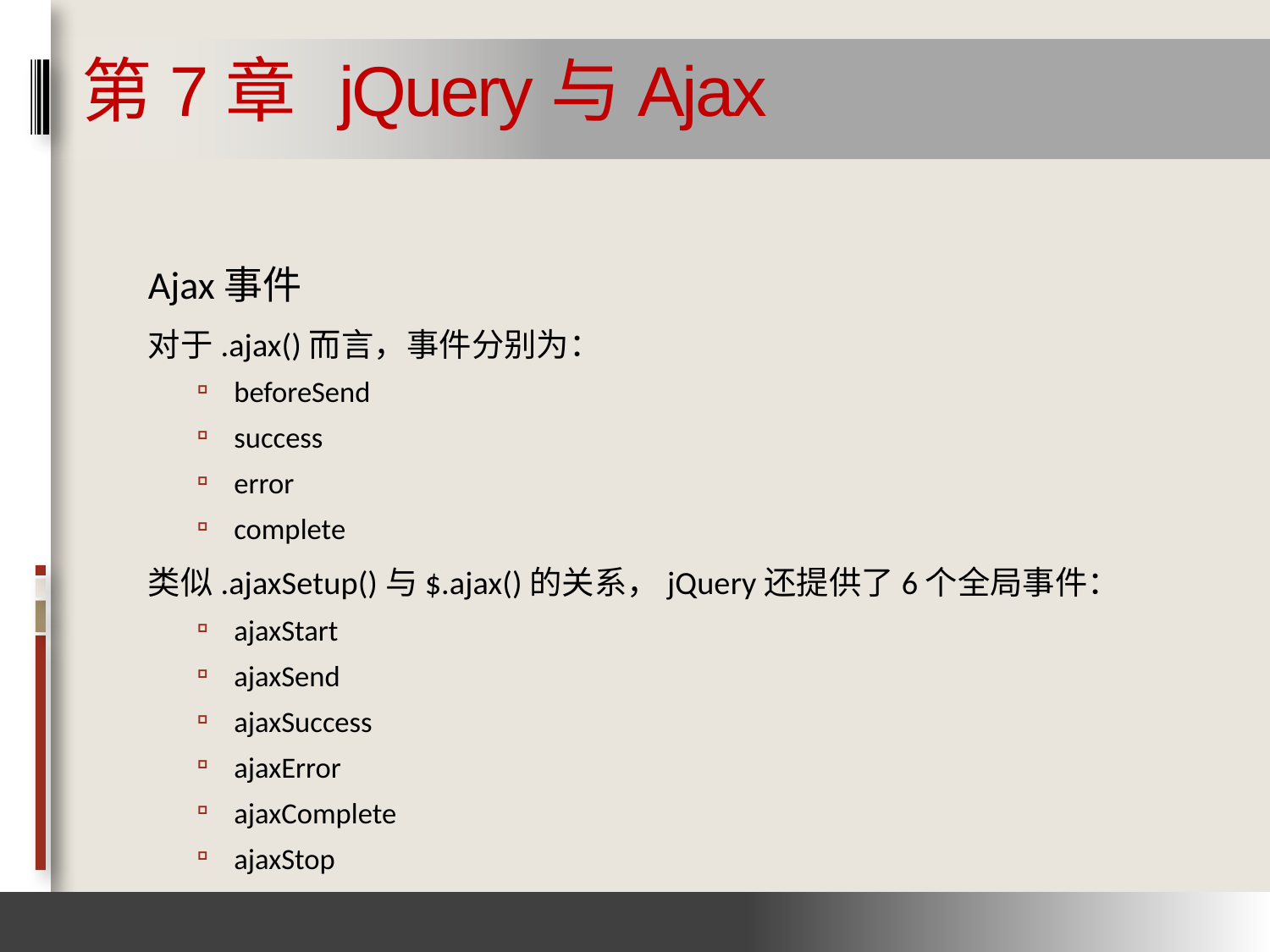

# 第7章  jQuery与Ajax
Ajax事件
对于.ajax()而言，事件分别为：
beforeSend
success
error
complete
类似.ajaxSetup()与$.ajax()的关系，jQuery还提供了6个全局事件：
ajaxStart
ajaxSend
ajaxSuccess
ajaxError
ajaxComplete
ajaxStop